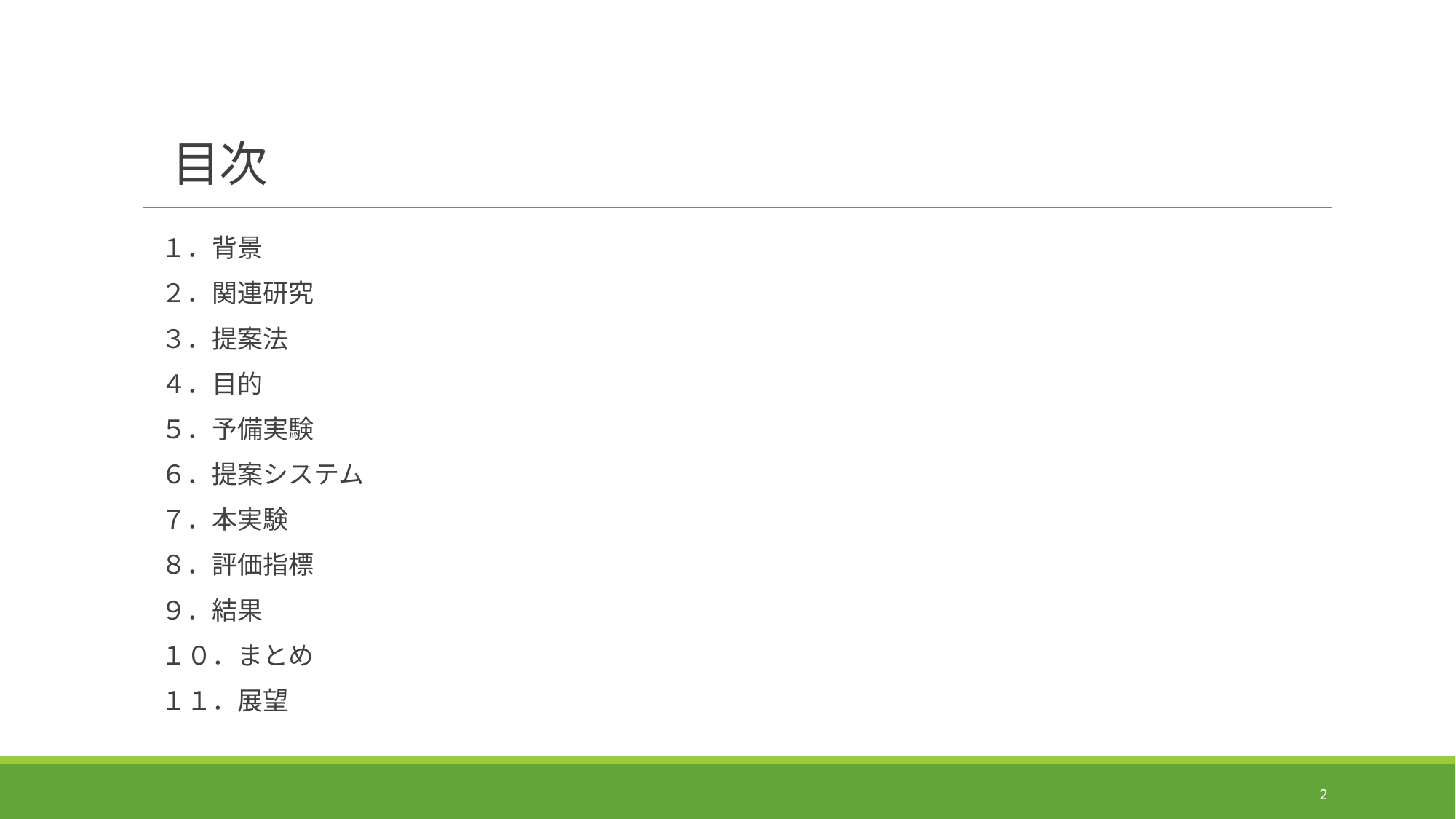

# 目次
１．背景
２．関連研究
３．提案法
４．目的
５．予備実験
６．提案システム
７．本実験
８．評価指標
９．結果
１０．まとめ
１１．展望
2